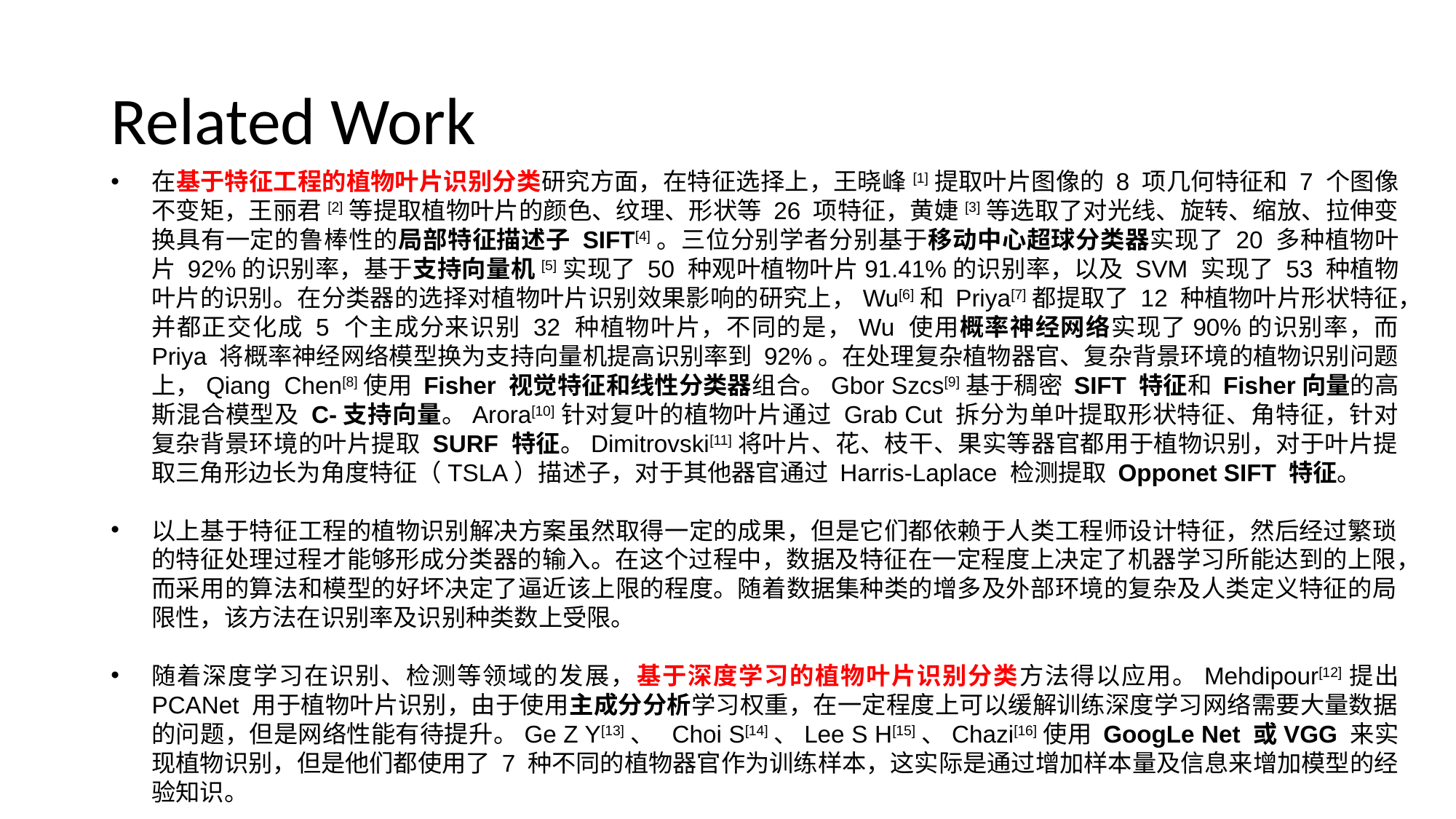

# Related Work
在基于特征工程的植物叶片识别分类研究方面，在特征选择上，王晓峰[1]提取叶片图像的 8 项几何特征和 7 个图像不变矩，王丽君[2]等提取植物叶片的颜色、纹理、形状等 26 项特征，黄婕[3]等选取了对光线、旋转、缩放、拉伸变换具有一定的鲁棒性的局部特征描述子 SIFT[4]。三位分别学者分别基于移动中心超球分类器实现了 20 多种植物叶片 92%的识别率，基于支持向量机[5]实现了 50 种观叶植物叶片91.41%的识别率，以及 SVM 实现了 53 种植物叶片的识别。在分类器的选择对植物叶片识别效果影响的研究上，Wu[6]和 Priya[7]都提取了 12 种植物叶片形状特征，并都正交化成 5 个主成分来识别 32 种植物叶片，不同的是，Wu 使用概率神经网络实现了90%的识别率，而 Priya 将概率神经网络模型换为支持向量机提高识别率到 92%。在处理复杂植物器官、复杂背景环境的植物识别问题上，Qiang  Chen[8]使用 Fisher 视觉特征和线性分类器组合。Gbor Szcs[9]基于稠密 SIFT 特征和 Fisher向量的高斯混合模型及 C-支持向量。Arora[10]针对复叶的植物叶片通过 Grab Cut 拆分为单叶提取形状特征、角特征，针对复杂背景环境的叶片提取 SURF 特征。Dimitrovski[11]将叶片、花、枝干、果实等器官都用于植物识别，对于叶片提取三角形边长为角度特征（TSLA）描述子，对于其他器官通过 Harris-Laplace 检测提取 Opponet SIFT 特征。

以上基于特征工程的植物识别解决方案虽然取得一定的成果，但是它们都依赖于人类工程师设计特征，然后经过繁琐的特征处理过程才能够形成分类器的输入。在这个过程中，数据及特征在一定程度上决定了机器学习所能达到的上限，而采用的算法和模型的好坏决定了逼近该上限的程度。随着数据集种类的增多及外部环境的复杂及人类定义特征的局限性，该方法在识别率及识别种类数上受限。

随着深度学习在识别、检测等领域的发展，基于深度学习的植物叶片识别分类方法得以应用。Mehdipour[12]提出 PCANet 用于植物叶片识别，由于使用主成分分析学习权重，在一定程度上可以缓解训练深度学习网络需要大量数据的问题，但是网络性能有待提升。Ge Z Y[13]、  Choi S[14]、Lee S H[15]、Chazi[16]使用 GoogLe Net 或VGG 来实现植物识别，但是他们都使用了 7 种不同的植物器官作为训练样本，这实际是通过增加样本量及信息来增加模型的经验知识。